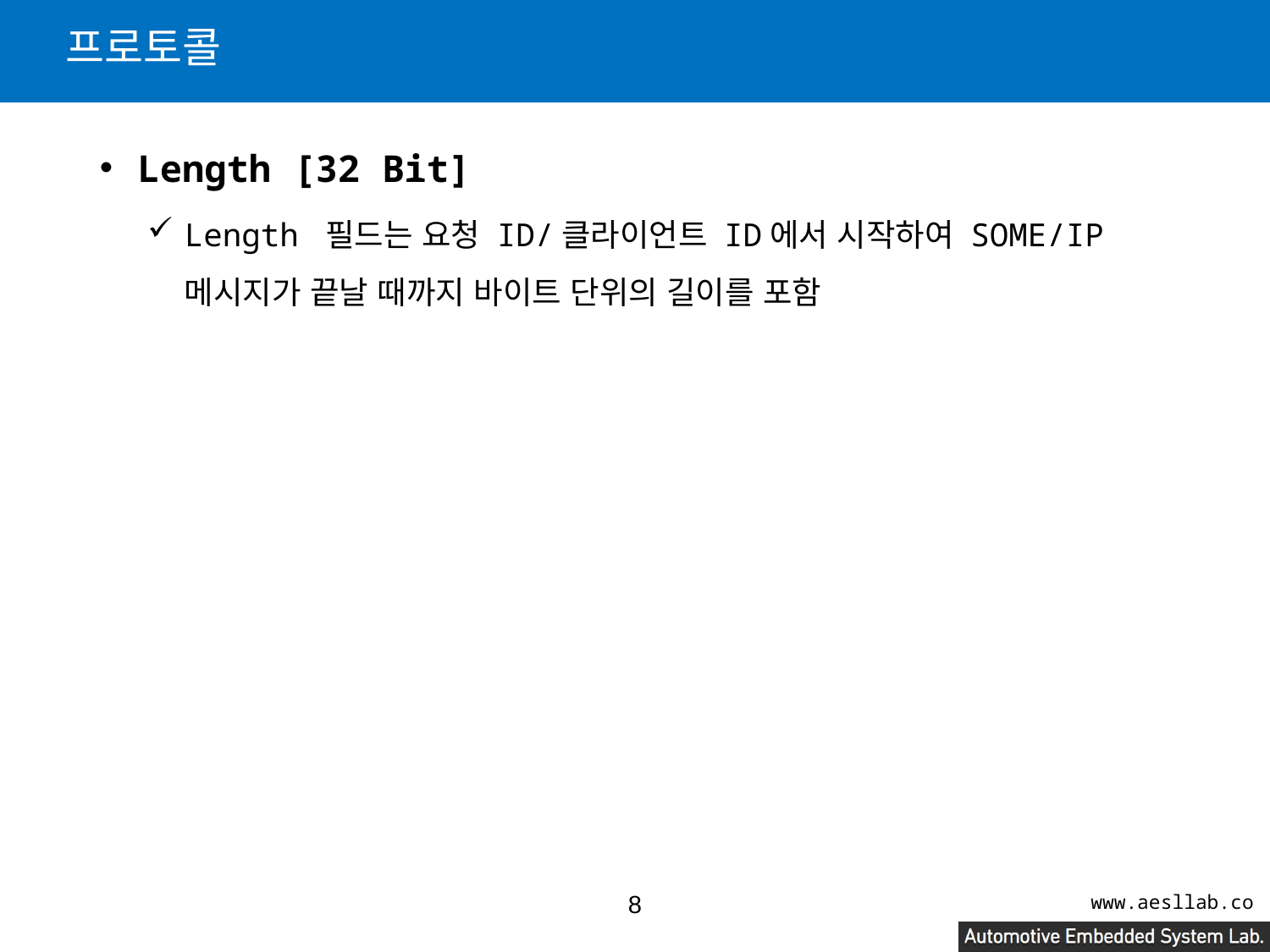

# 프로토콜
Length [32 Bit]
Length 필드는 요청 ID/클라이언트 ID에서 시작하여 SOME/IP 메시지가 끝날 때까지 바이트 단위의 길이를 포함
8